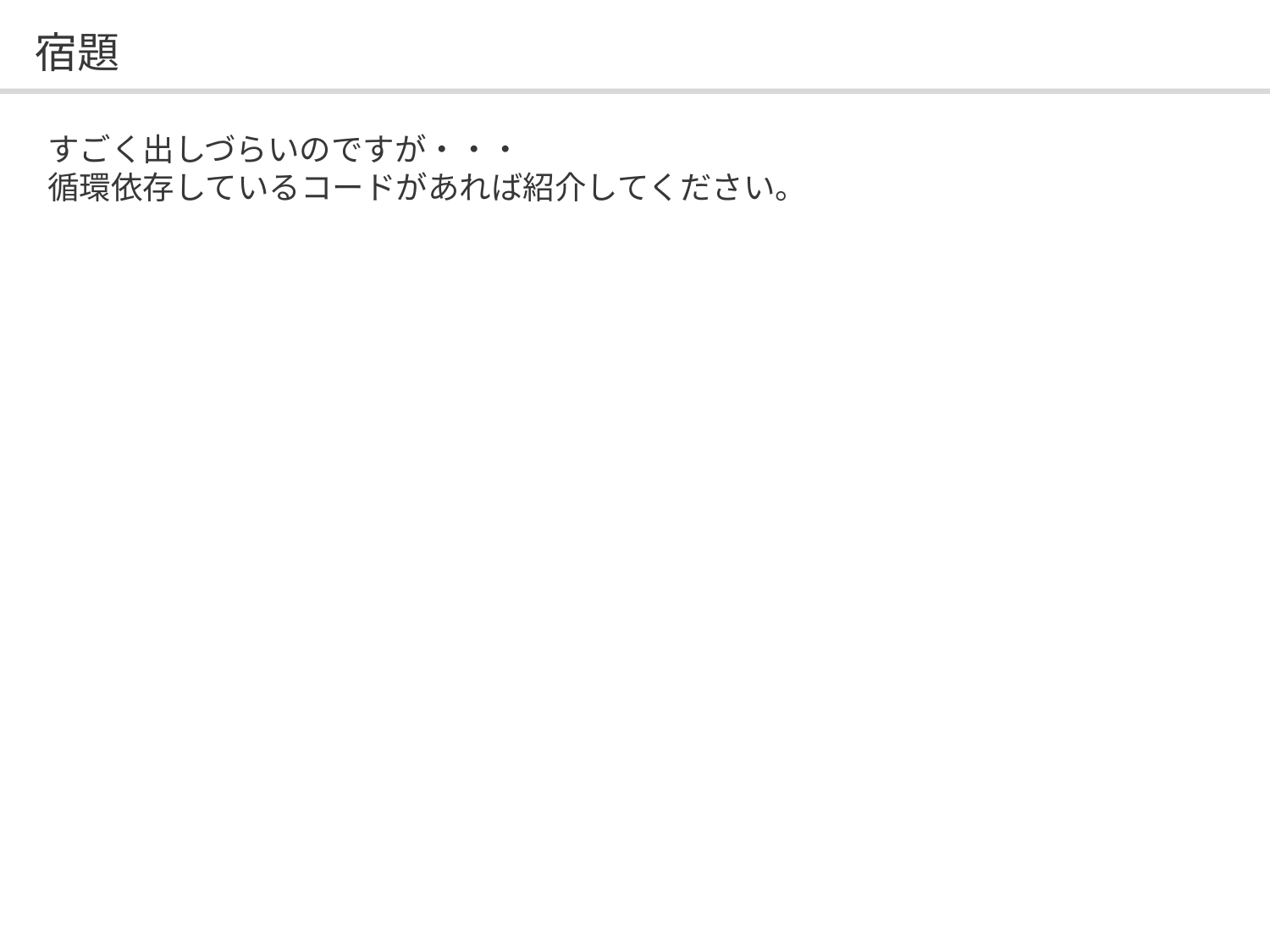

# 宿題
すごく出しづらいのですが・・・
循環依存しているコードがあれば紹介してください。